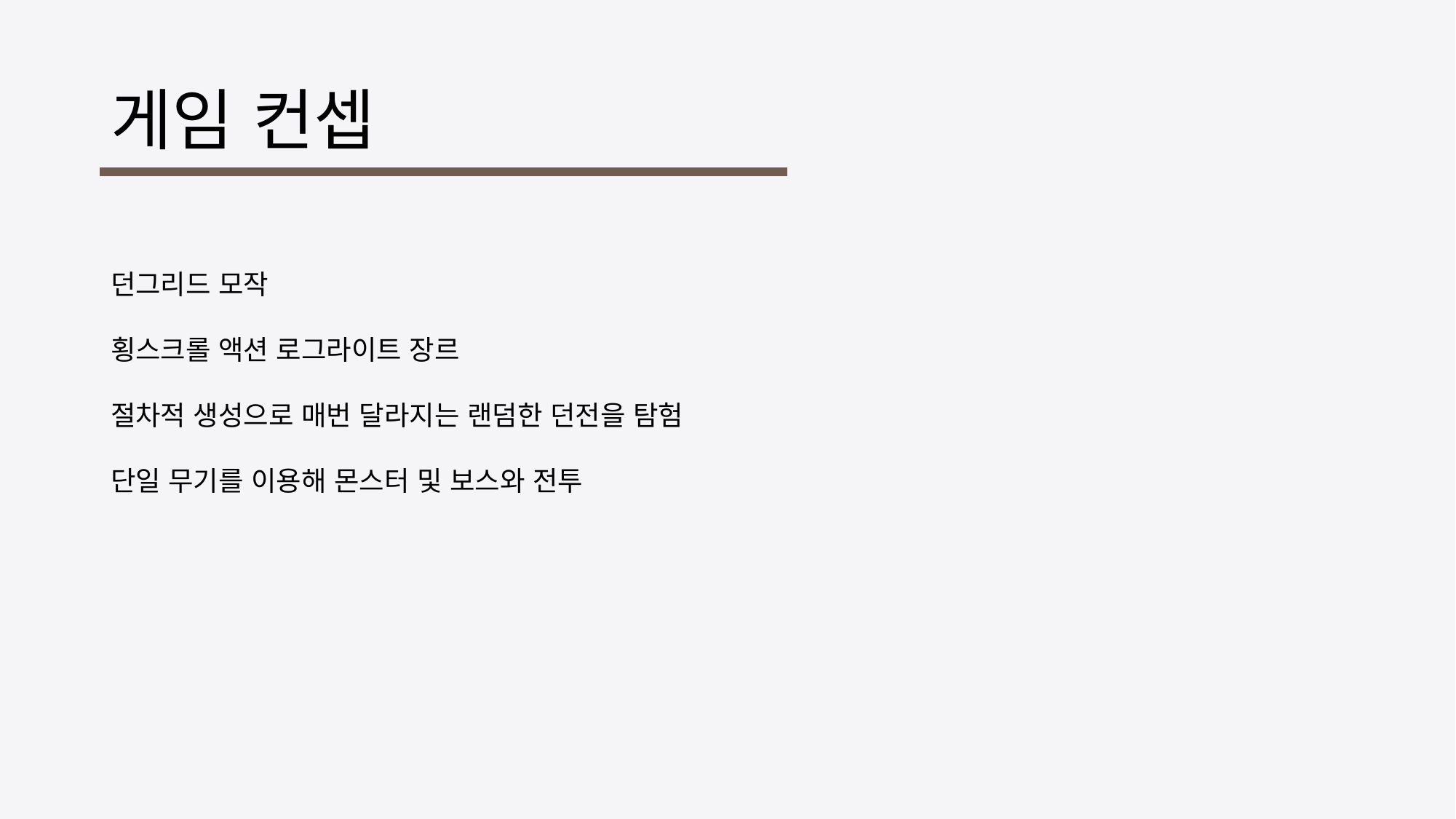

# 게임 컨셉
던그리드 모작

횡스크롤 액션 로그라이트 장르

절차적 생성으로 매번 달라지는 랜덤한 던전을 탐험

단일 무기를 이용해 몬스터 및 보스와 전투